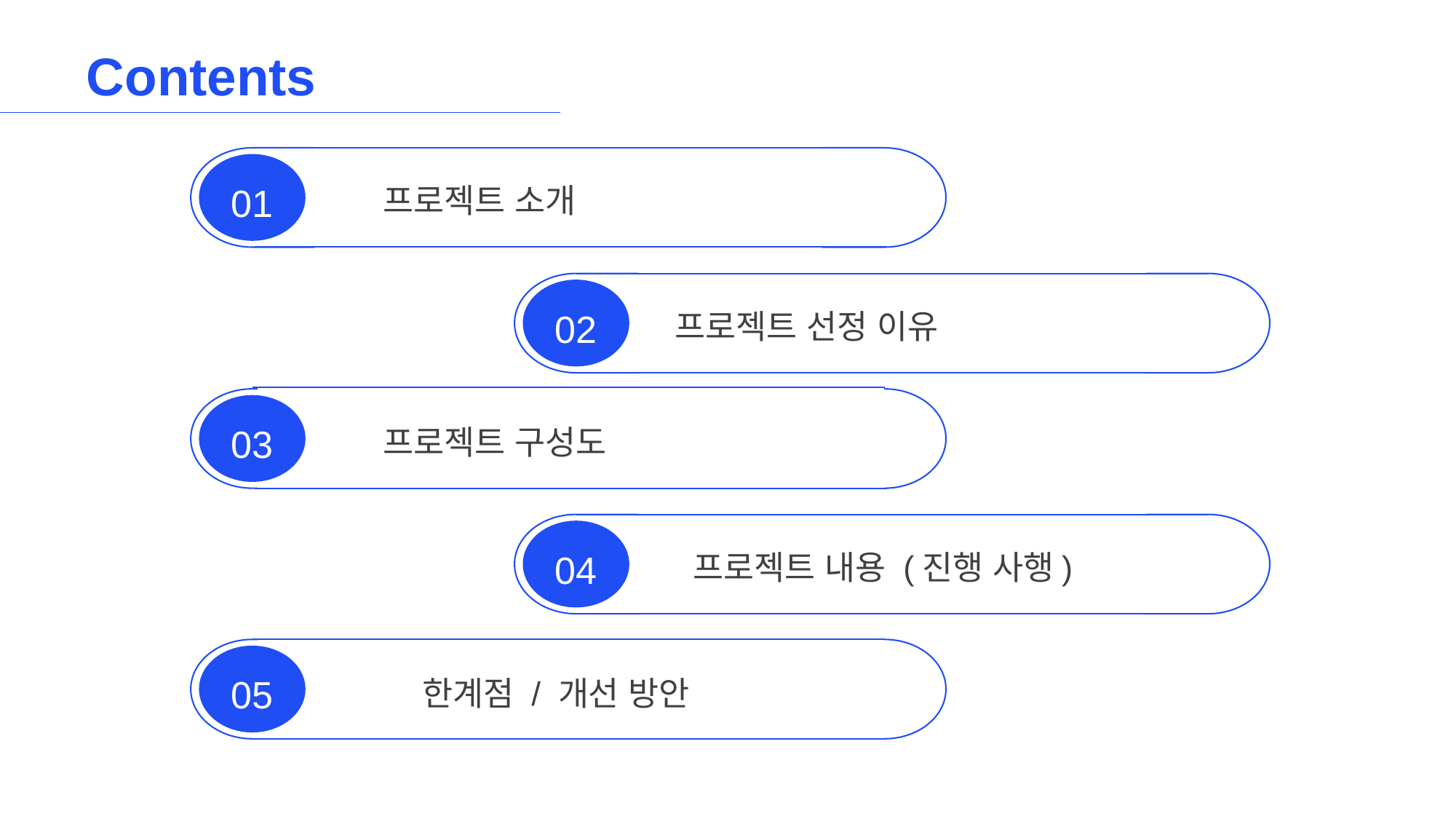

Contents

01
프로젝트 소개

02
프로젝트 선정 이유
Contents

03
프로젝트 구성도

04
프로젝트 내용 (진행 사행)

05
   한계점 / 개선 방안